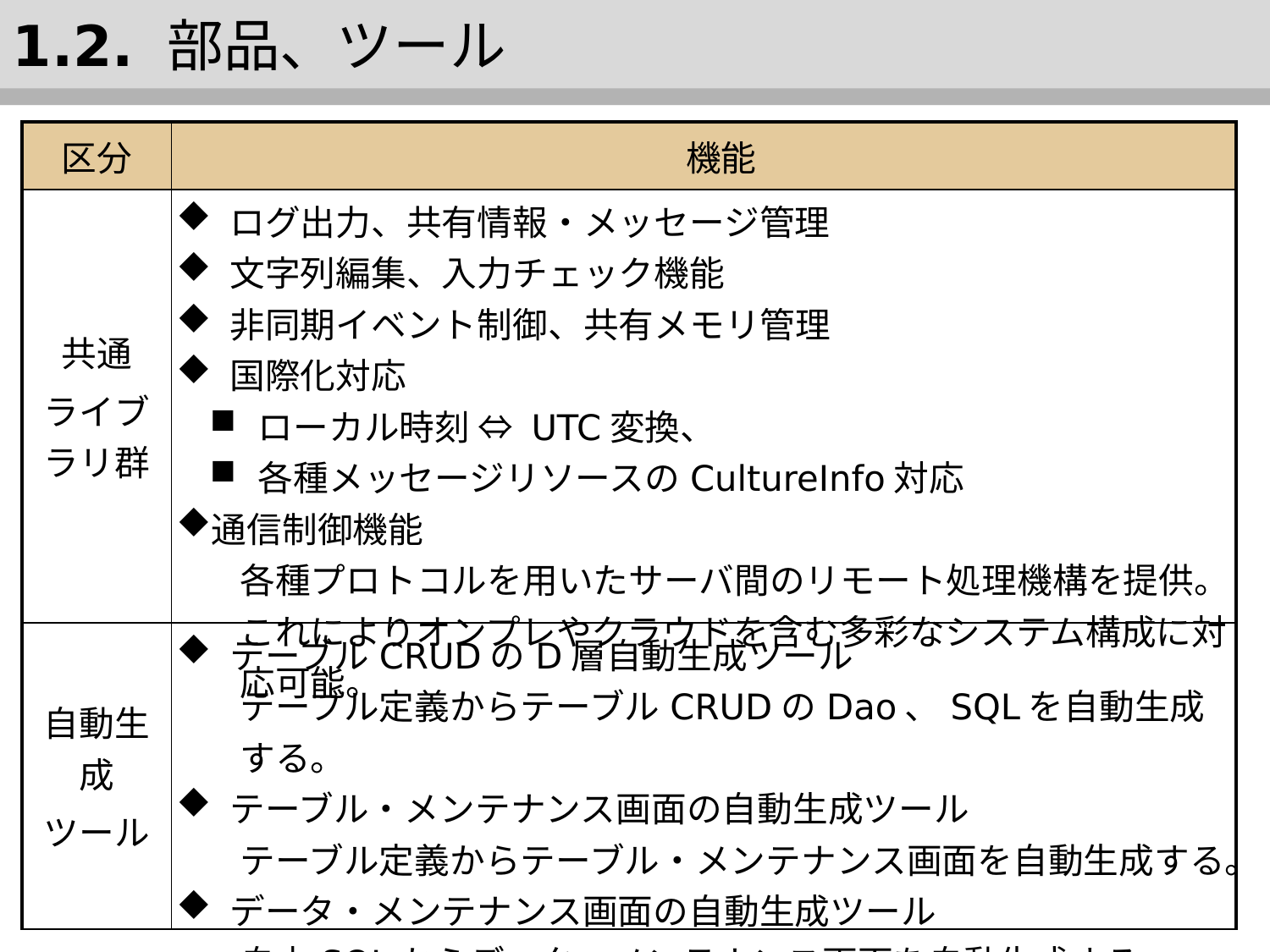

1.2. 部品、ツール
| 区分 | 機能 |
| --- | --- |
| 共通 ライブラリ群 | ログ出力、共有情報・メッセージ管理 文字列編集、入力チェック機能 非同期イベント制御、共有メモリ管理 国際化対応 ローカル時刻 ⇔ UTC変換、 各種メッセージリソースのCultureInfo対応 通信制御機能 各種プロトコルを用いたサーバ間のリモート処理機構を提供。 これによりオンプレやクラウドを含む多彩なシステム構成に対応可能。 |
| 自動生成 ツール | テーブルCRUDのD層自動生成ツール テーブル定義からテーブルCRUDのDao、SQLを自動生成する。 テーブル・メンテナンス画面の自動生成ツール テーブル定義からテーブル・メンテナンス画面を自動生成する。 データ・メンテナンス画面の自動生成ツール 自由SQLからデータ・メンテナンス画面を自動生成する。 |